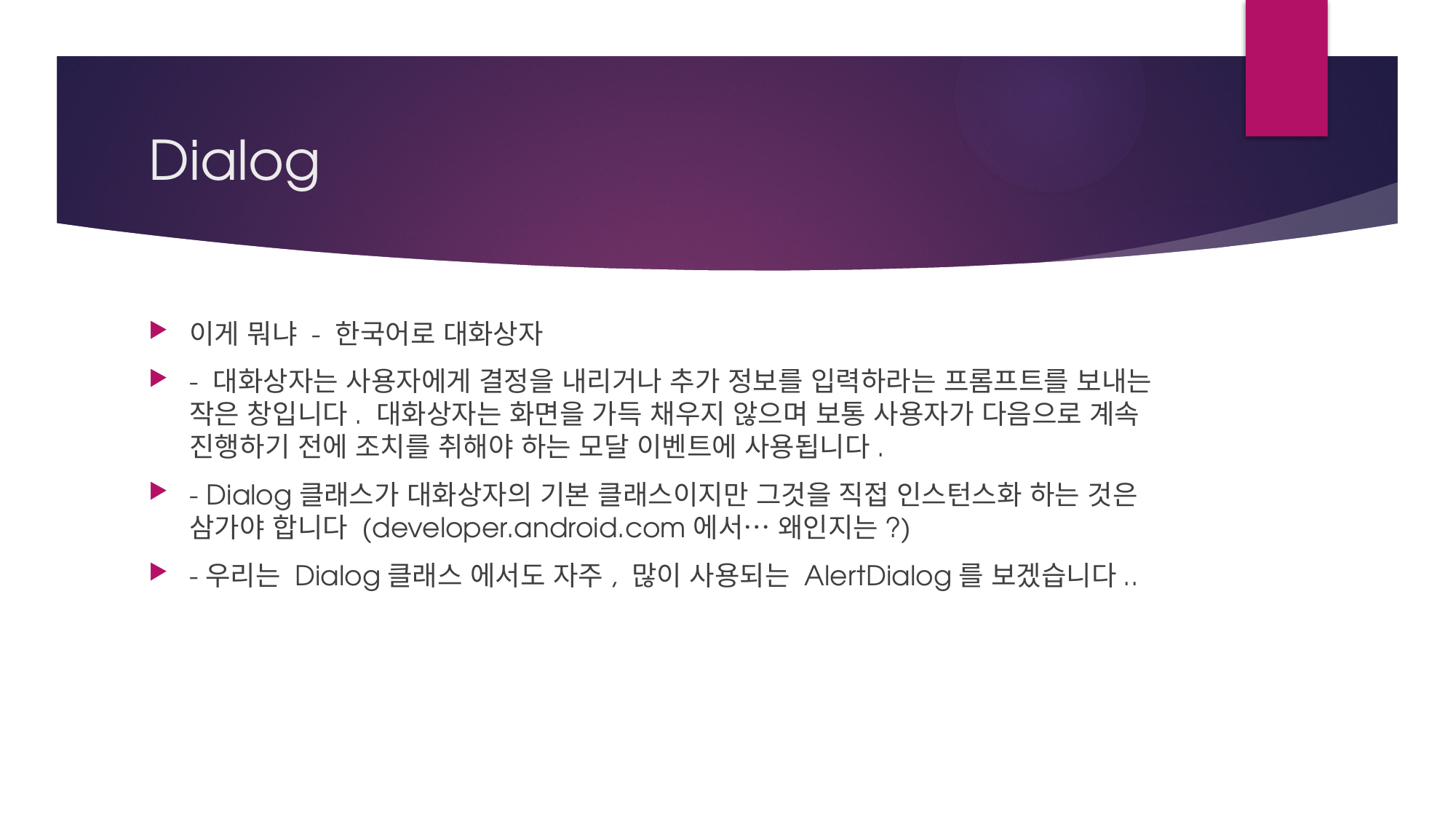

# Dialog
이게 뭐냐 - 한국어로 대화상자
- 대화상자는 사용자에게 결정을 내리거나 추가 정보를 입력하라는 프롬프트를 보내는 작은 창입니다. 대화상자는 화면을 가득 채우지 않으며 보통 사용자가 다음으로 계속 진행하기 전에 조치를 취해야 하는 모달 이벤트에 사용됩니다.
- Dialog클래스가 대화상자의 기본 클래스이지만 그것을 직접 인스턴스화 하는 것은 삼가야 합니다 (developer.android.com에서… 왜인지는?)
-우리는 Dialog클래스 에서도 자주, 많이 사용되는 AlertDialog를 보겠습니다..